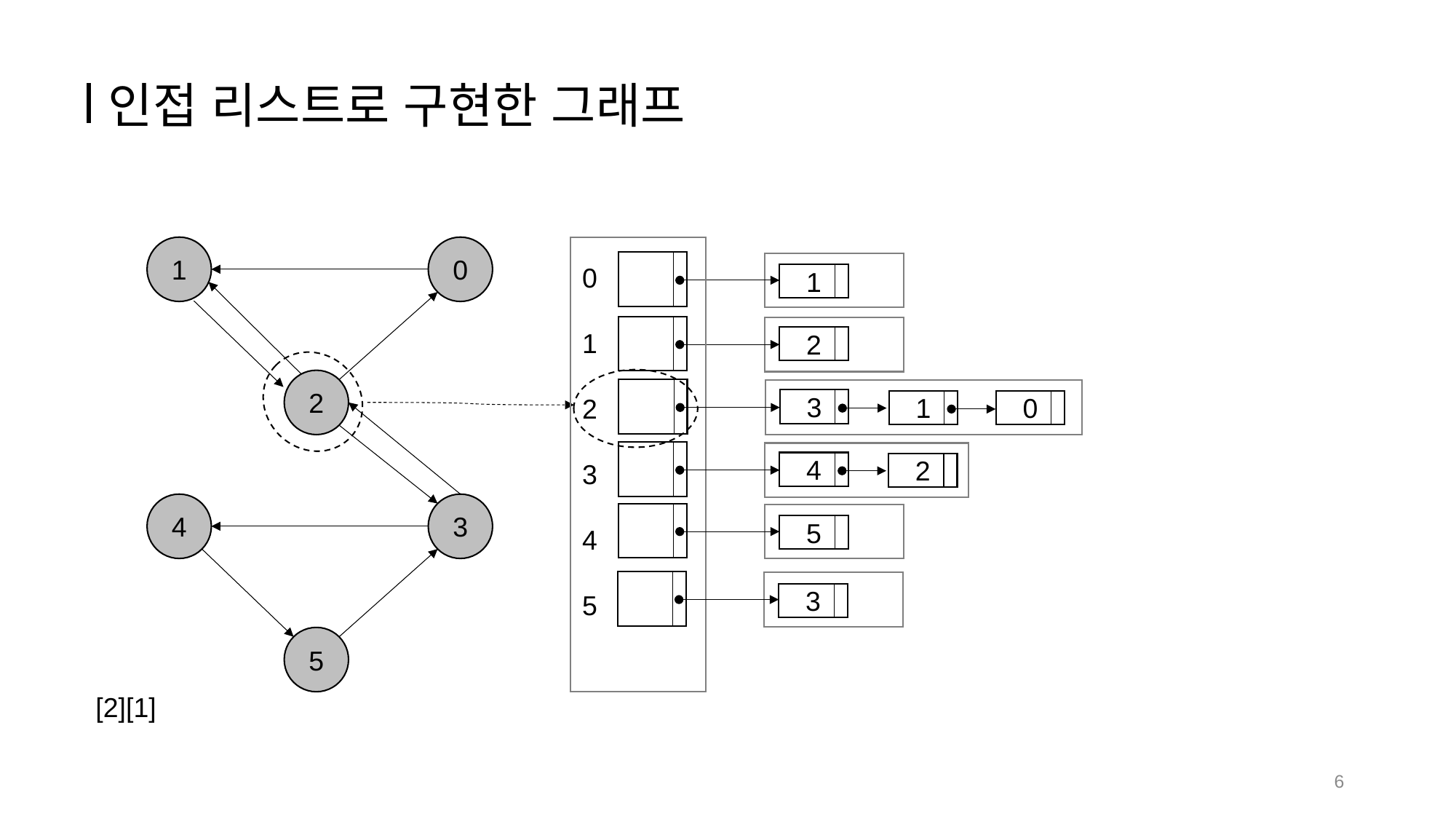

인접 리스트로 구현한 그래프
1
0

0

1

2

3

4

5
1

2

2

3
1
0

4
2
4
3

5

3
5
[2][1]
6